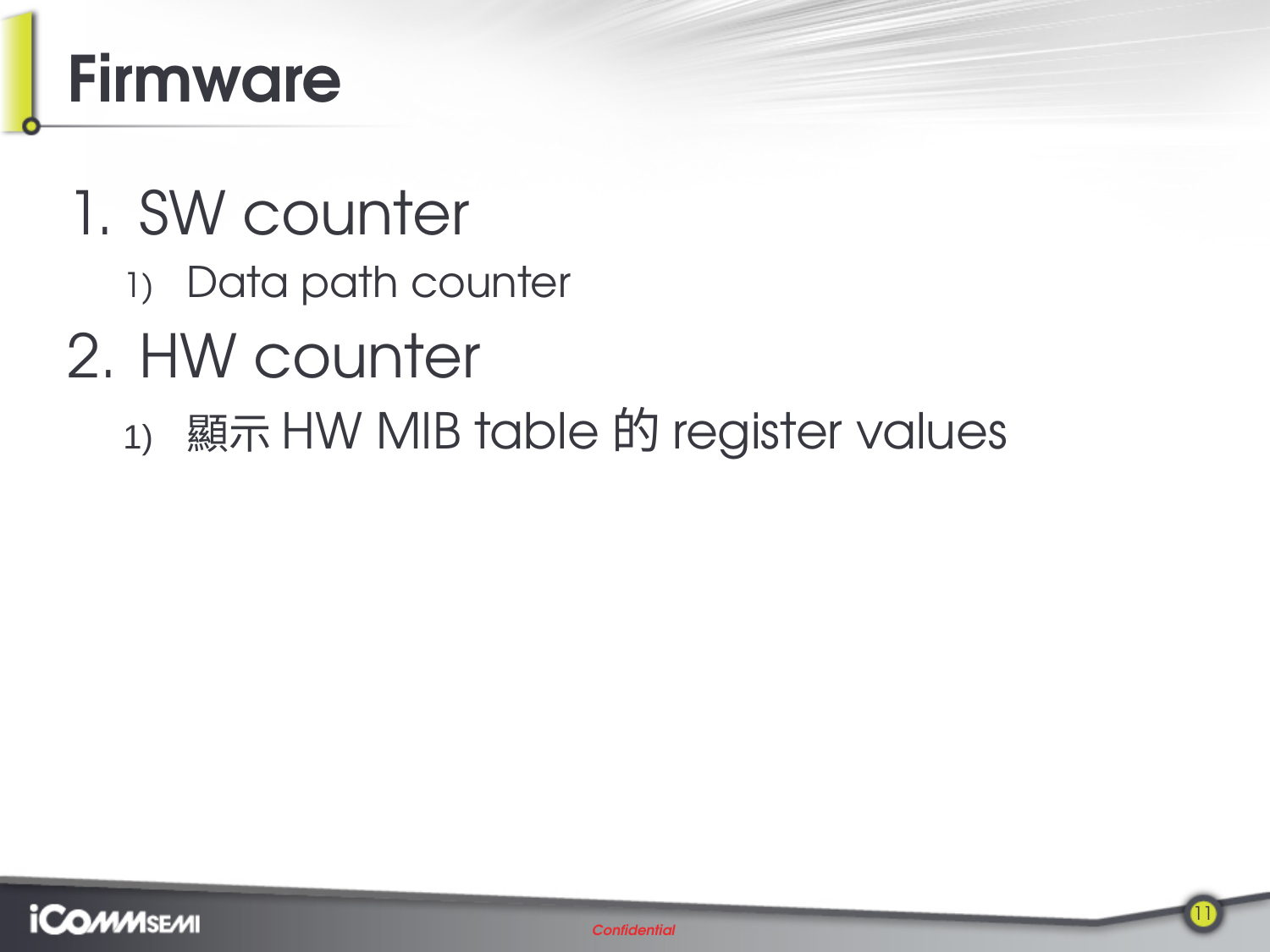

# Firmware
SW counter
Data path counter
HW counter
顯示HW MIB table的register values